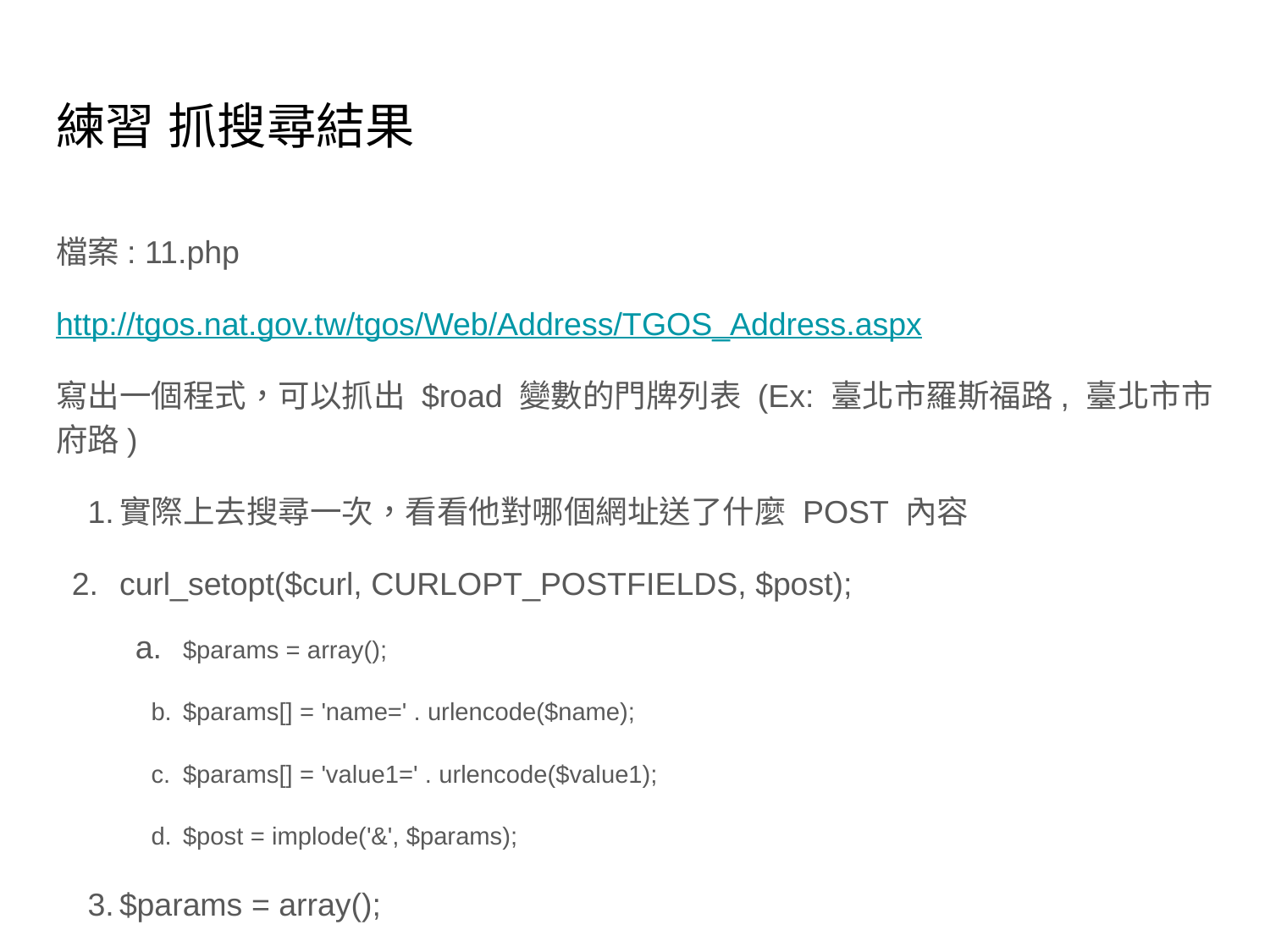

# 練習 抓搜尋結果
檔案: 11.php
http://tgos.nat.gov.tw/tgos/Web/Address/TGOS_Address.aspx
寫出一個程式，可以抓出 $road 變數的門牌列表 (Ex: 臺北市羅斯福路, 臺北市市府路)
實際上去搜尋一次，看看他對哪個網址送了什麼 POST 內容
curl_setopt($curl, CURLOPT_POSTFIELDS, $post);
$params = array();
$params[] = 'name=' . urlencode($name);
$params[] = 'value1=' . urlencode($value1);
$post = implode('&', $params);
$params = array();
$params['name'] = $name;
$params['value1'] = $value1;
$post = http_build_query($params);